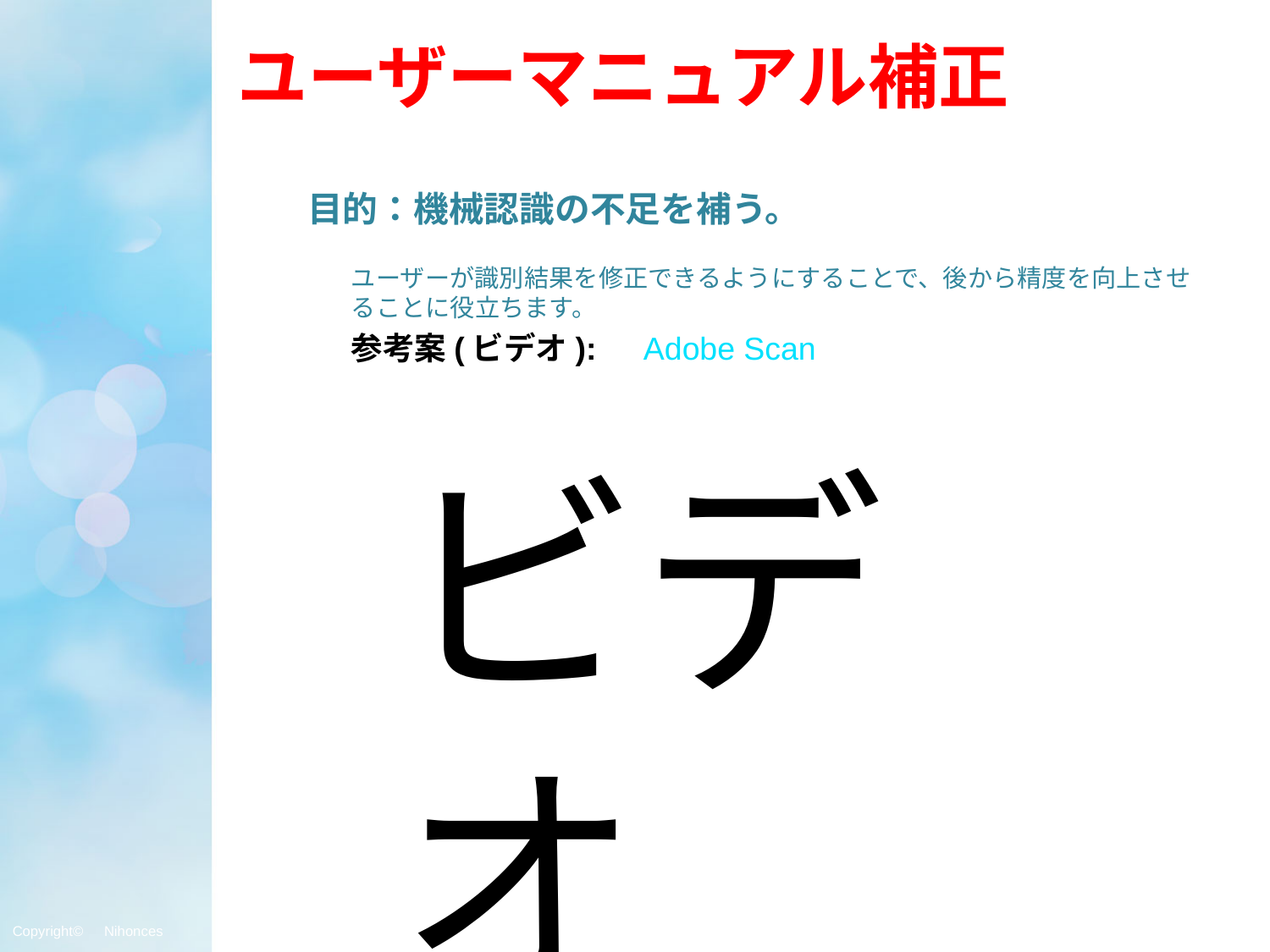

# ユーザーマニュアル補正
目的：機械認識の不足を補う。
ユーザーが識別結果を修正できるようにすることで、後から精度を向上させることに役立ちます。
参考案(ビデオ):　Adobe Scan
ビデオ
Copyright©　Nihonces